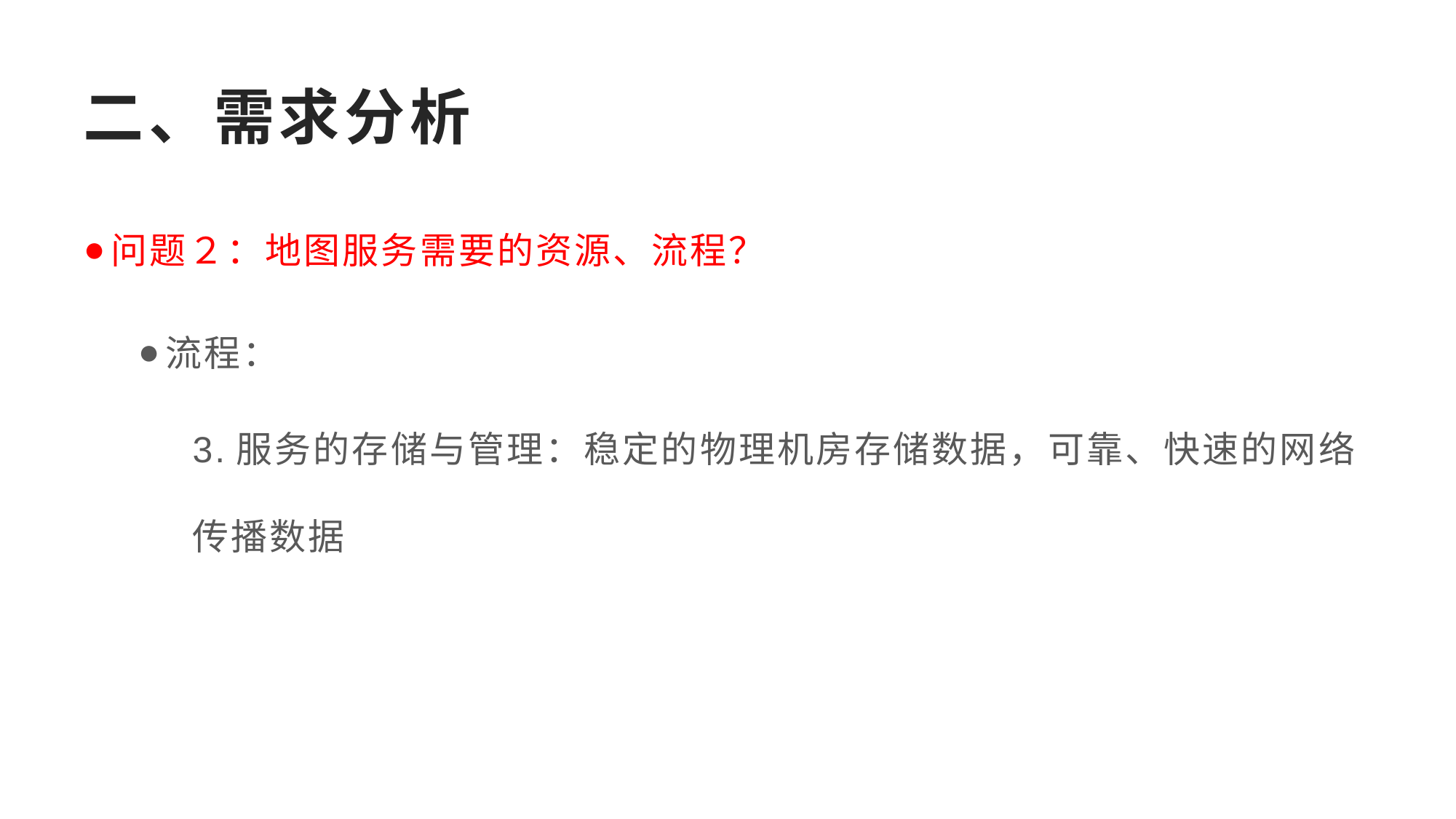

# 二、需求分析
问题２：地图服务需要的资源、流程？
流程：
3.服务的存储与管理：稳定的物理机房存储数据，可靠、快速的网络传播数据